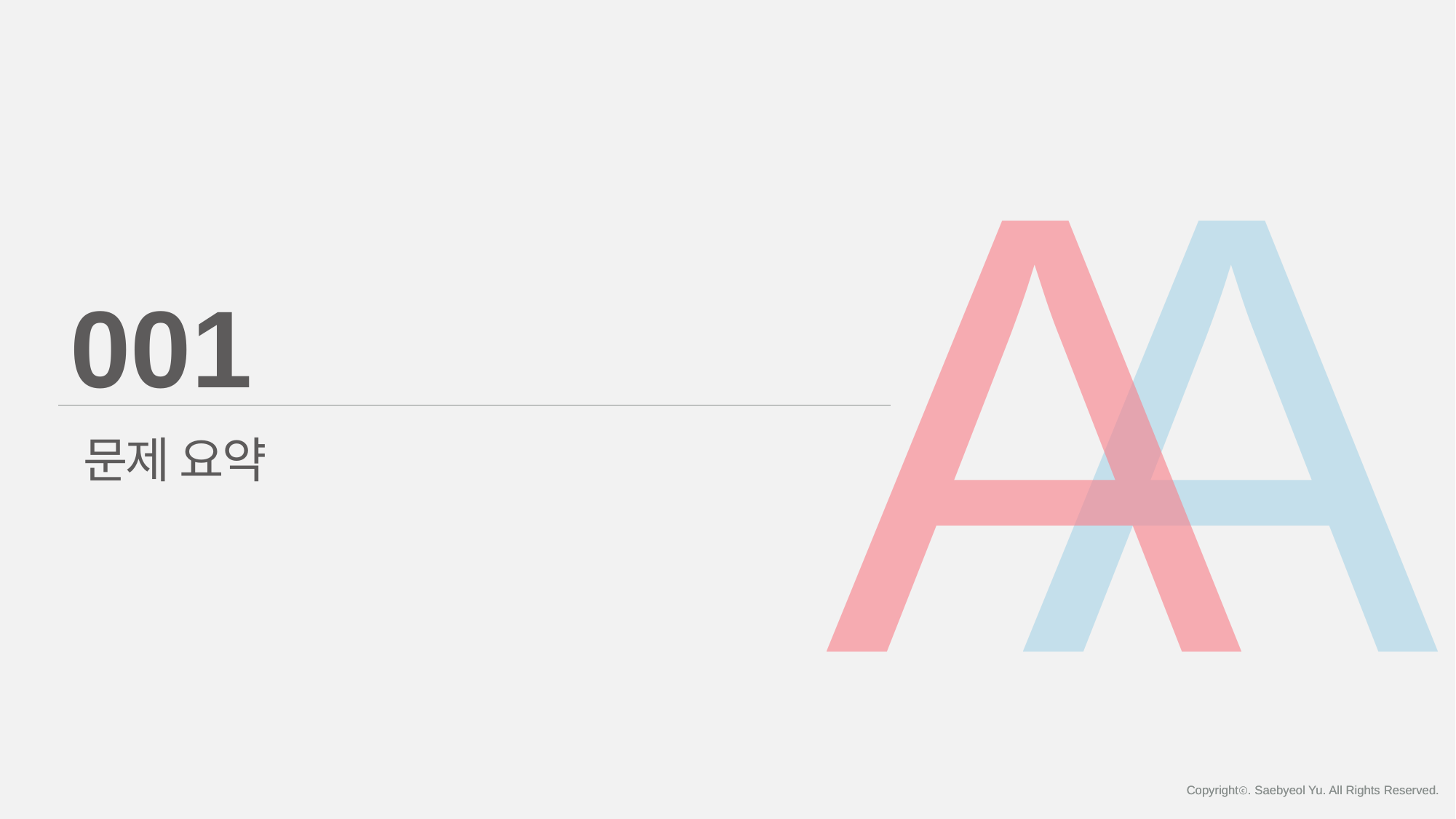

A
A
001
문제 요약
Copyrightⓒ. Saebyeol Yu. All Rights Reserved.